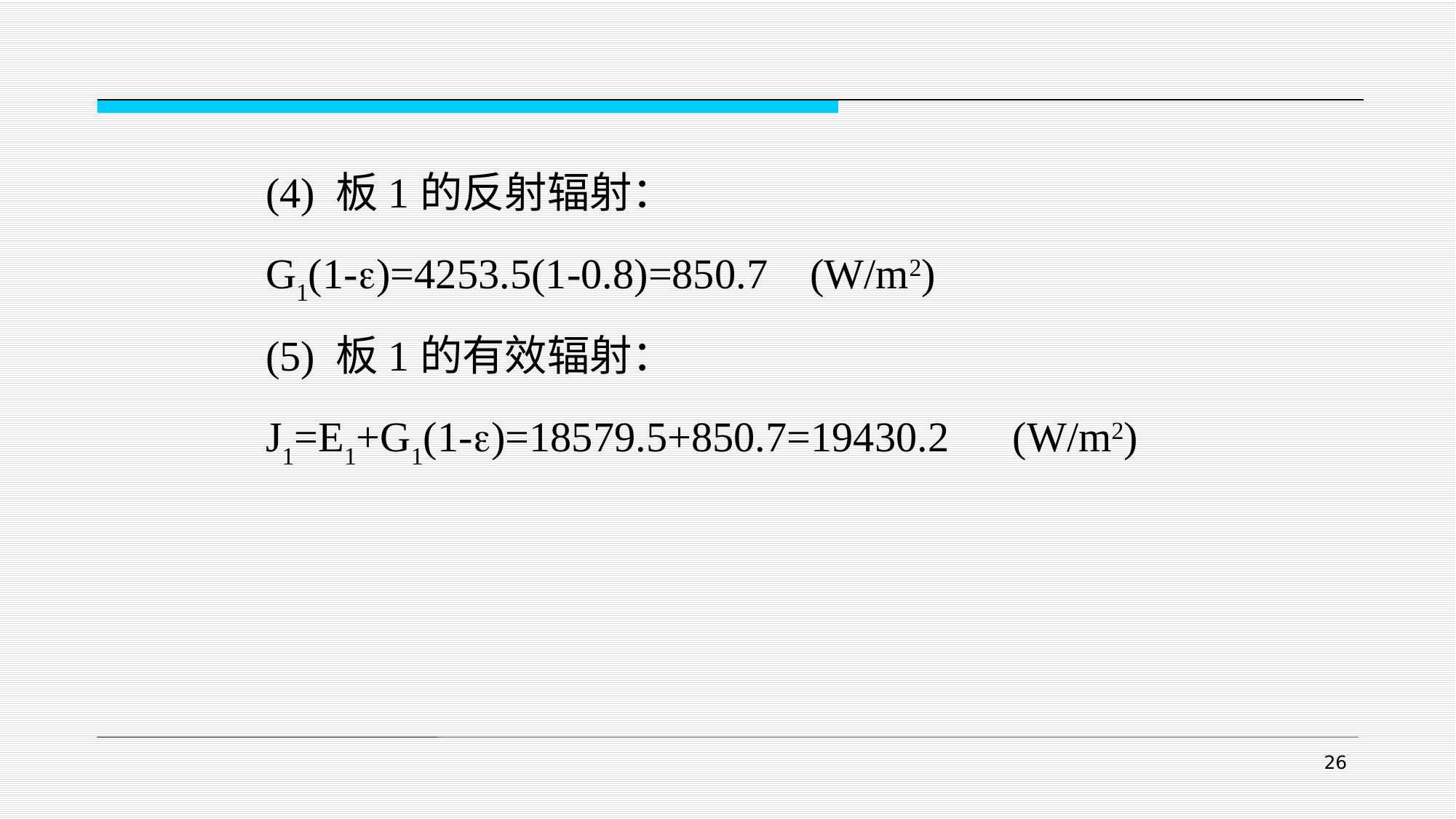

(4) 板1的反射辐射：
G1(1-ε)=4253.5(1-0.8)=850.7    (W/m2)
(5) 板1的有效辐射：
J1=E1+G1(1-ε)=18579.5+850.7=19430.2      (W/m2)
26